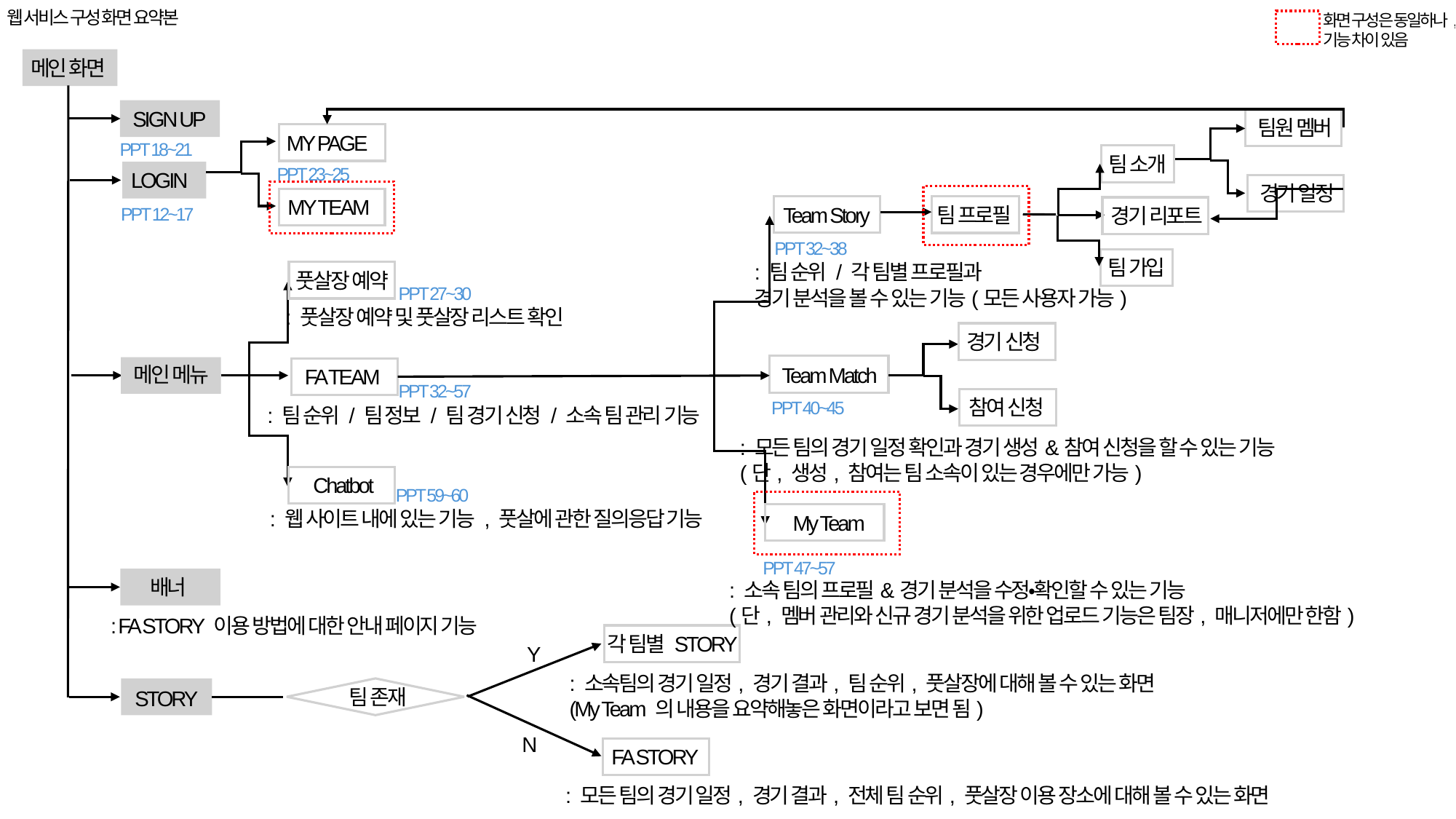

웹 서비스 구성 화면 요약본
화면 구성은 동일하나,
기능 차이 있음

메인 화면

글씨

SIGN UP
팀원 멤버

MY PAGE

PPT 18~21
글씨
팀 소개

PPT 23~25

LOGIN
경기 일정

MY TEAM

Team Story

팀 프로필

PPT 12~17

경기 리포트
PPT 32~38
팀 가입

: 팀 순위 / 각 팀별 프로필과
경기 분석을 볼 수 있는 기능(모든 사용자 가능)
풋살장 예약

PPT 27~30
: 풋살장 예약 및 풋살장 리스트 확인
경기 신청

메인 메뉴

Team Match

FA TEAM
PPT 32~57

참여 신청
PPT 40~45
: 팀 순위 / 팀 정보 / 팀 경기 신청 / 소속 팀 관리 기능
: 모든 팀의 경기 일정 확인과 경기 생성&참여 신청을 할 수 있는 기능
(단, 생성, 참여는 팀 소속이 있는 경우에만 가능)

Chatbot
PPT 59~60

: 웹 사이트 내에 있는 기능 , 풋살에 관한 질의응답 기능

My Team
PPT 47~57
배너

: 소속 팀의 프로필&경기 분석을 수정•확인할 수 있는 기능
(단, 멤버 관리와 신규 경기 분석을 위한 업로드 기능은 팀장, 매니저에만 한함)
: FA STORY 이용 방법에 대한 안내 페이지 기능

각 팀별 STORY
Y
: 소속팀의 경기 일정, 경기 결과, 팀 순위, 풋살장에 대해 볼 수 있는 화면
(My Team 의 내용을 요약해놓은 화면이라고 보면 됨)
팀 존재

STORY
N

FA STORY
: 모든 팀의 경기 일정, 경기 결과, 전체 팀 순위, 풋살장 이용 장소에 대해 볼 수 있는 화면